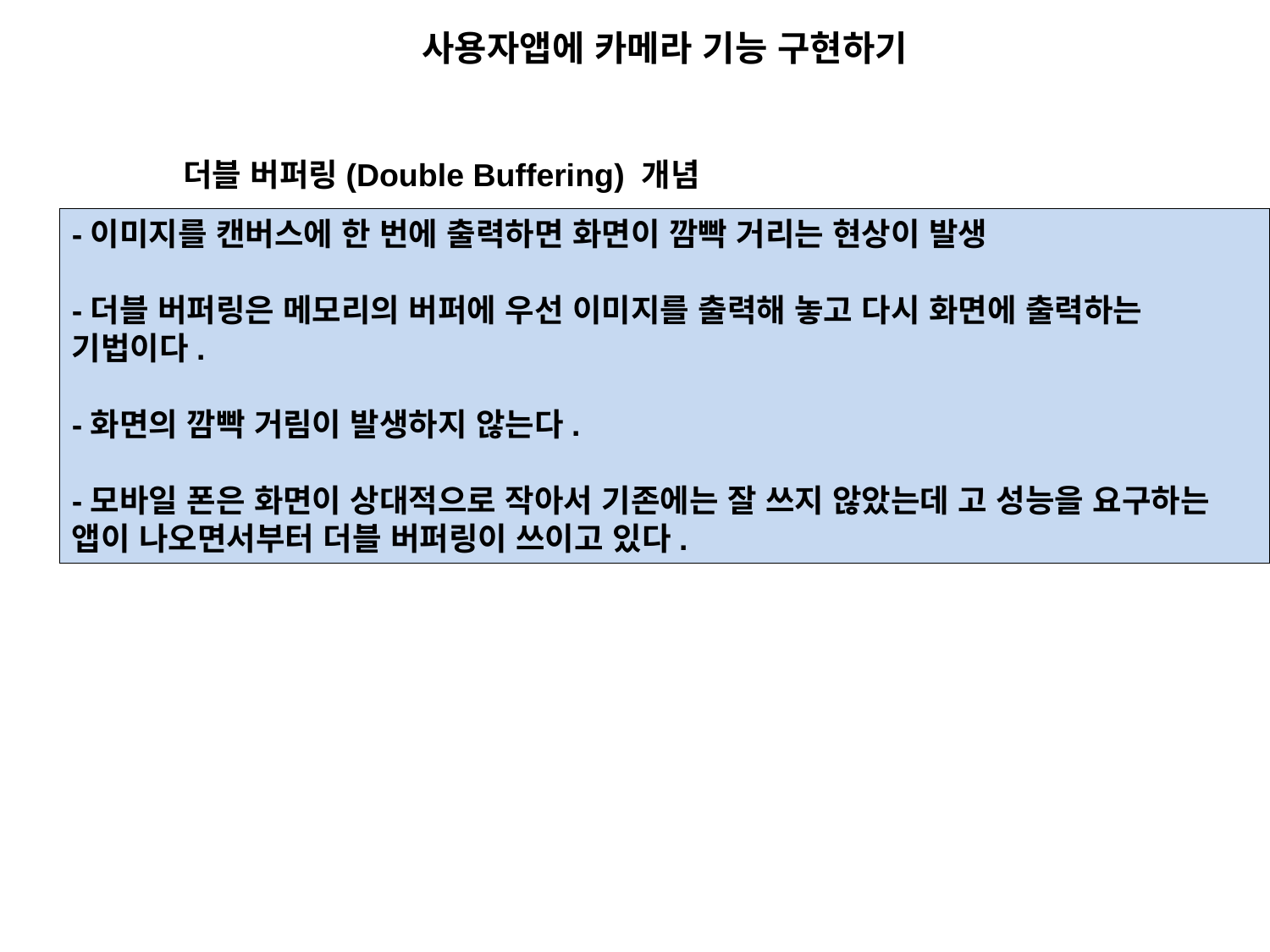

사용자앱에 카메라 기능 구현하기
더블 버퍼링(Double Buffering) 개념
-이미지를 캔버스에 한 번에 출력하면 화면이 깜빡 거리는 현상이 발생

-더블 버퍼링은 메모리의 버퍼에 우선 이미지를 출력해 놓고 다시 화면에 출력하는 기법이다.

-화면의 깜빡 거림이 발생하지 않는다.

-모바일 폰은 화면이 상대적으로 작아서 기존에는 잘 쓰지 않았는데 고 성능을 요구하는 앱이 나오면서부터 더블 버퍼링이 쓰이고 있다.